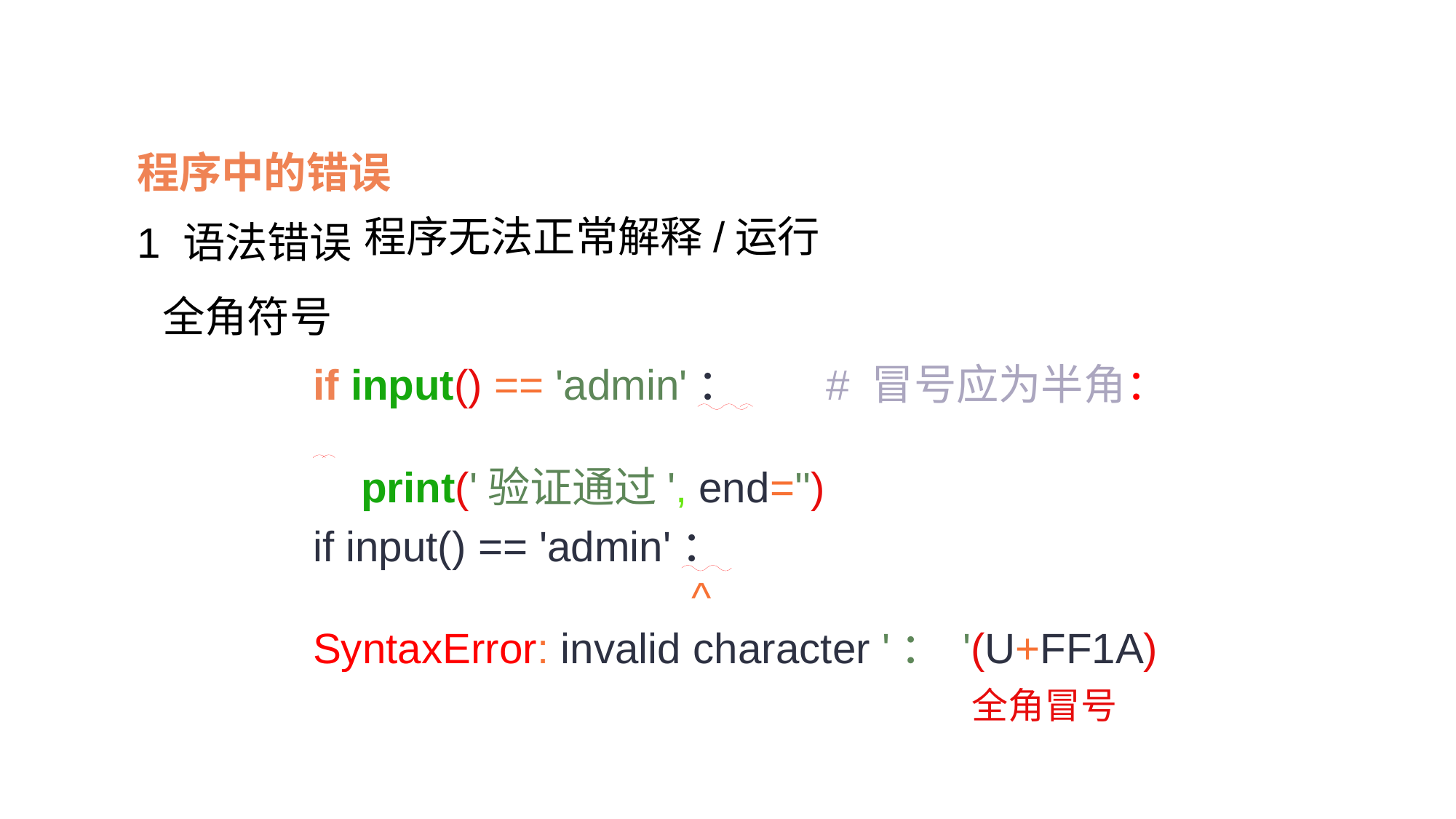

程序中的错误
1 语法错误
程序无法正常解释/运行
全角符号
if input() == 'admin'：        # 冒号应为半角：
    print('验证通过', end='')
if input() == 'admin'：
                                ^
SyntaxError: invalid character '： '(U+FF1A)
全角冒号